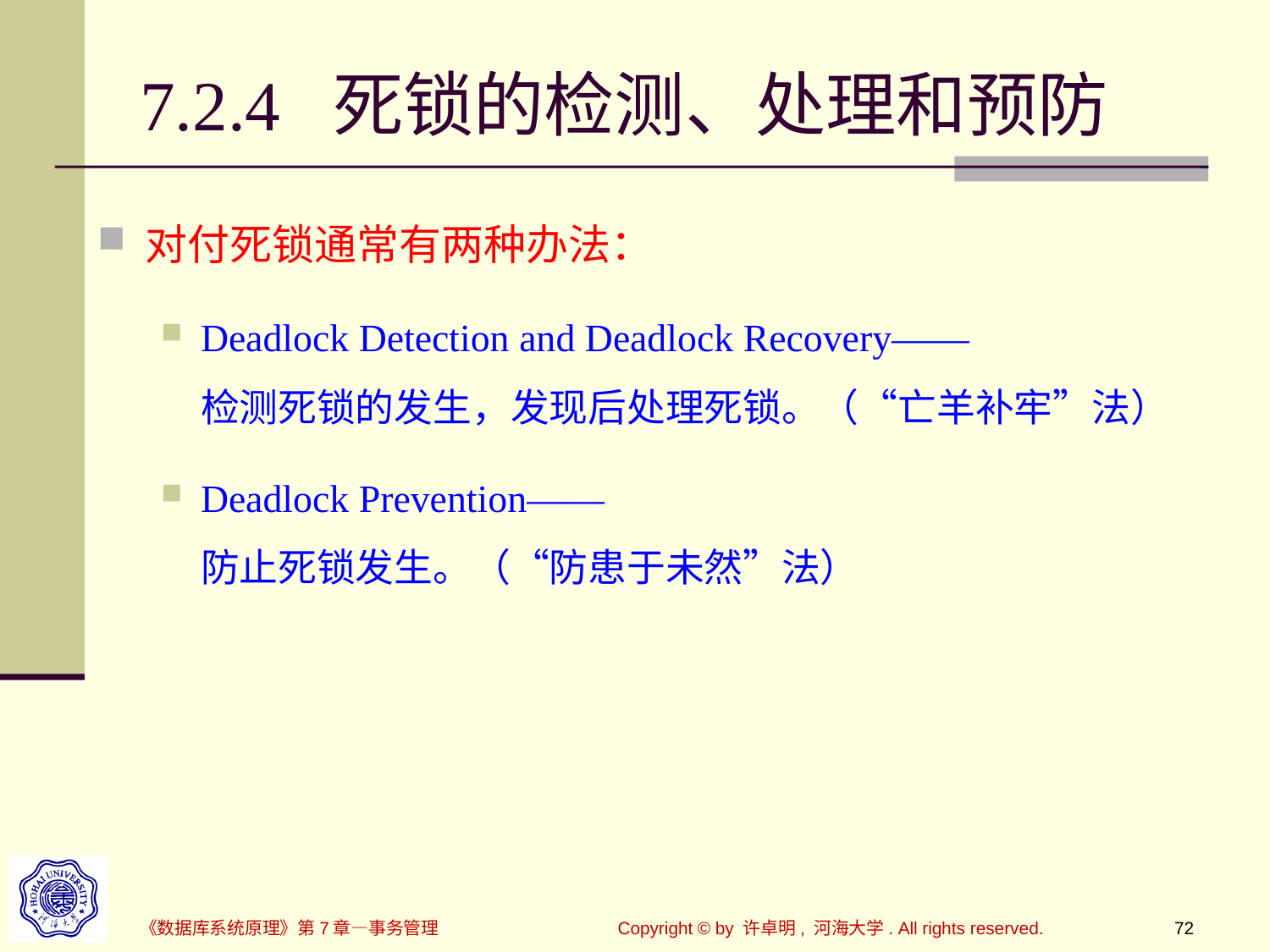

# 7.2.4  死锁的检测、处理和预防
对付死锁通常有两种办法：
Deadlock Detection and Deadlock Recovery——
检测死锁的发生，发现后处理死锁。（“亡羊补牢”法）
Deadlock Prevention——
防止死锁发生。（“防患于未然”法）
《数据库系统原理》第7章—事务管理
Copyright © by 许卓明, 河海大学. All rights reserved.
72